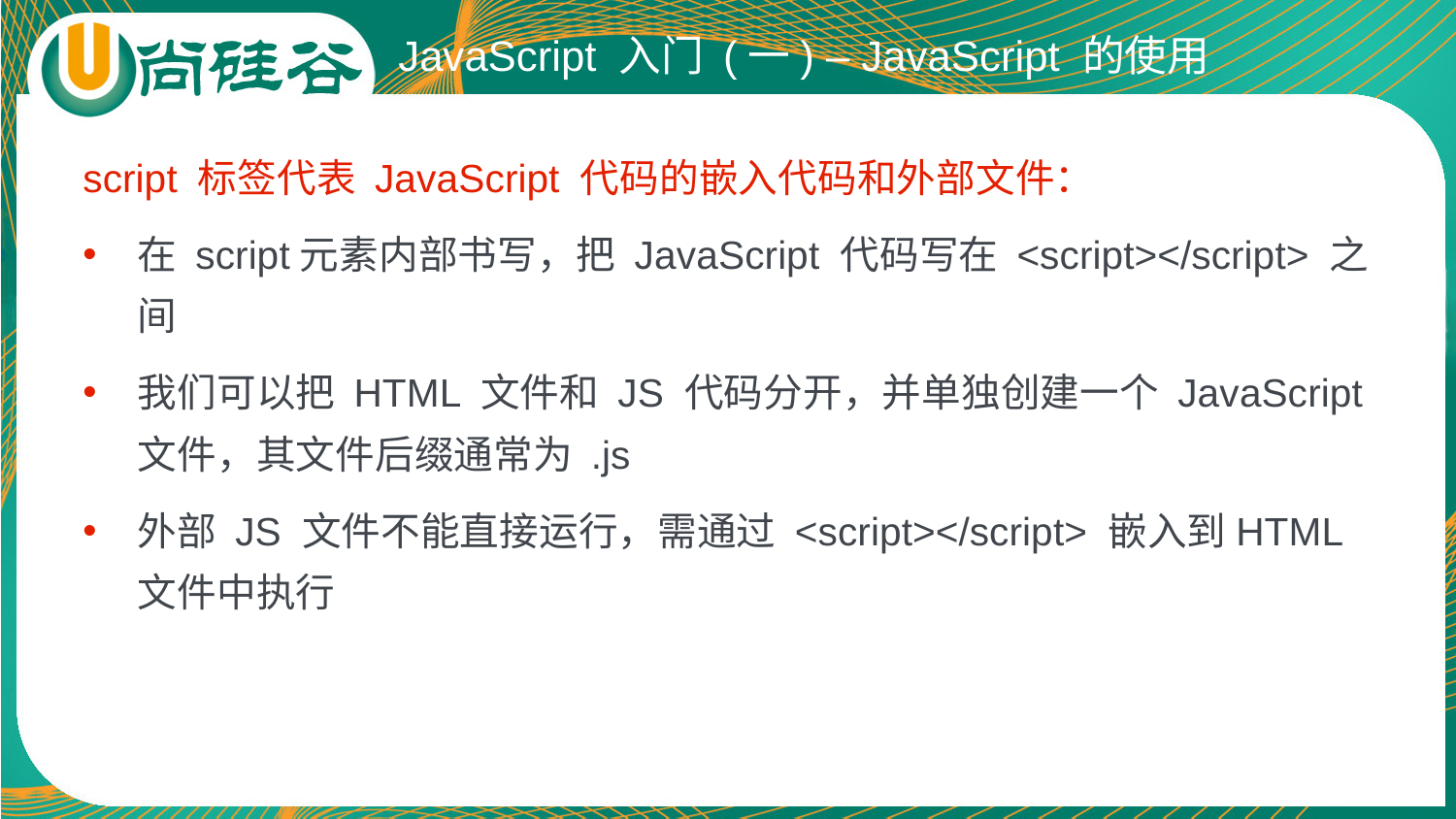

# JavaScript 入门 (一) – JavaScript 的使用
script 标签代表 JavaScript 代码的嵌入代码和外部文件：
在 script元素内部书写，把 JavaScript 代码写在 <script></script> 之间
我们可以把 HTML 文件和 JS 代码分开，并单独创建一个 JavaScript 文件，其文件后缀通常为 .js
外部 JS 文件不能直接运行，需通过 <script></script> 嵌入到HTML文件中执行